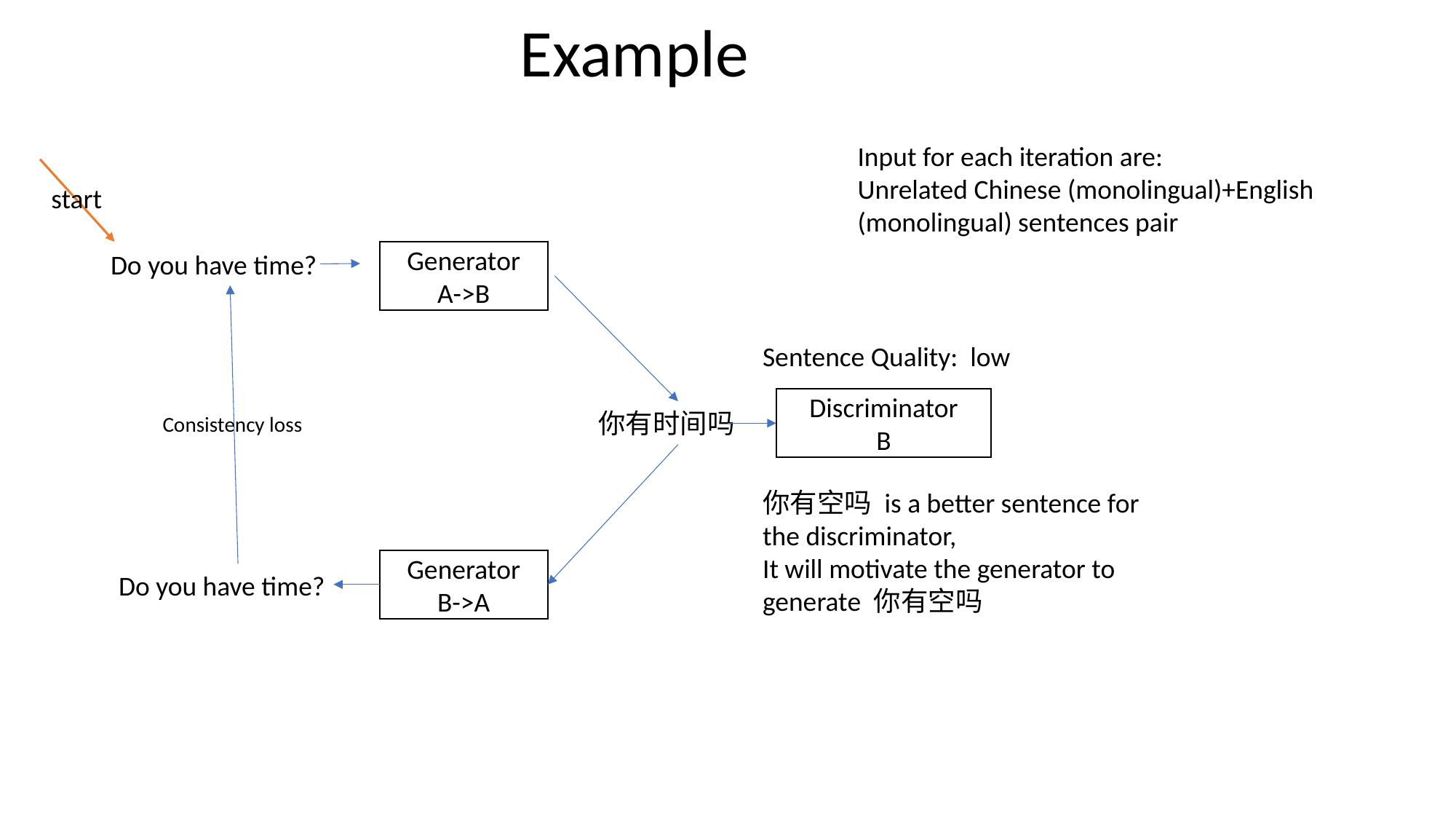

# Example
Input for each iteration are:
Unrelated Chinese (monolingual)+English (monolingual) sentences pair
start
Do you have time?
Generator
A->B
Sentence Quality:  low
Discriminator
B
你有时间吗
Consistency loss
你有空吗 is a better sentence for the discriminator,
It will motivate the generator to generate 你有空吗
Generator
B->A
Do you have time?